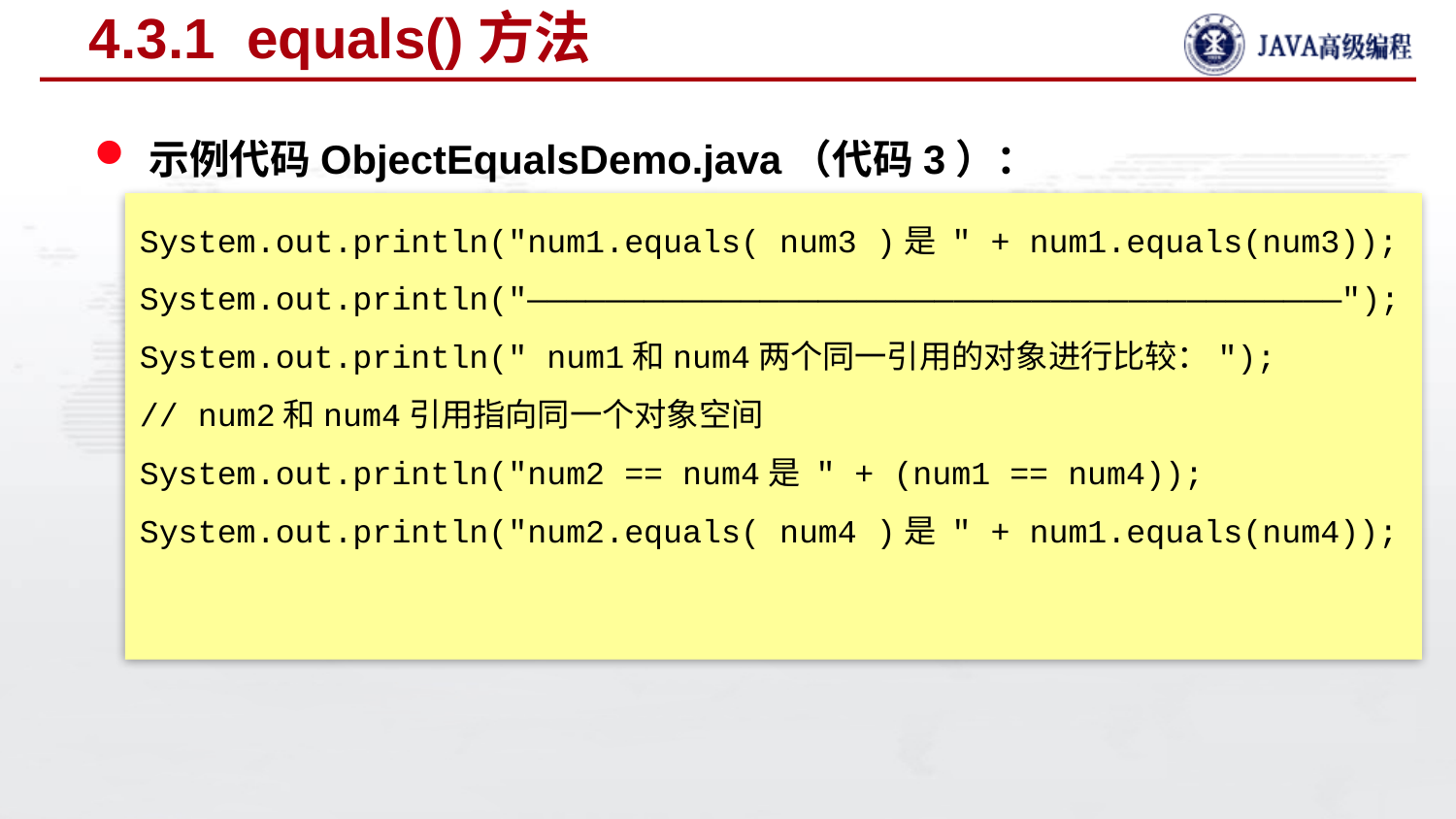

# 4.3.1  equals()方法
示例代码ObjectEqualsDemo.java（代码3）：
System.out.println("num1.equals( num3 )是 " + num1.equals(num3));
System.out.println("——————————————————————————————————————————");
System.out.println(" num1和num4两个同一引用的对象进行比较：");
// num2和num4引用指向同一个对象空间
System.out.println("num2 == num4是 " + (num1 == num4));
System.out.println("num2.equals( num4 )是 " + num1.equals(num4));